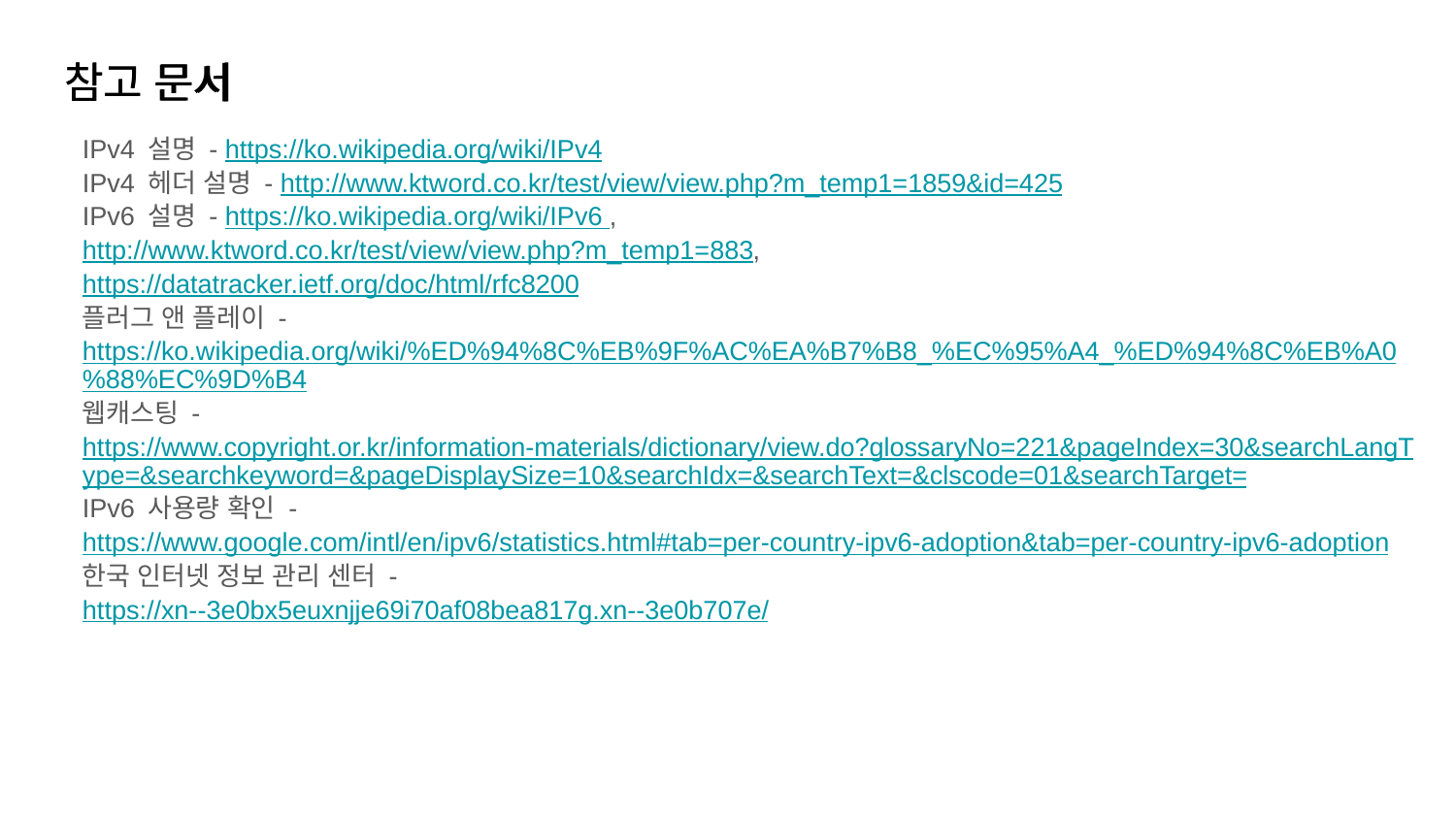

참고 문서
# 참고 문서
IPv4 설명 - https://ko.wikipedia.org/wiki/IPv4
IPv4 헤더 설명 - http://www.ktword.co.kr/test/view/view.php?m_temp1=1859&id=425
IPv6 설명 - https://ko.wikipedia.org/wiki/IPv6 ,
http://www.ktword.co.kr/test/view/view.php?m_temp1=883,
https://datatracker.ietf.org/doc/html/rfc8200
플러그 앤 플레이 - https://ko.wikipedia.org/wiki/%ED%94%8C%EB%9F%AC%EA%B7%B8_%EC%95%A4_%ED%94%8C%EB%A0%88%EC%9D%B4
웹캐스팅 - https://www.copyright.or.kr/information-materials/dictionary/view.do?glossaryNo=221&pageIndex=30&searchLangType=&searchkeyword=&pageDisplaySize=10&searchIdx=&searchText=&clscode=01&searchTarget=
IPv6 사용량 확인 - https://www.google.com/intl/en/ipv6/statistics.html#tab=per-country-ipv6-adoption&tab=per-country-ipv6-adoption
한국 인터넷 정보 관리 센터 -
https://xn--3e0bx5euxnjje69i70af08bea817g.xn--3e0b707e/